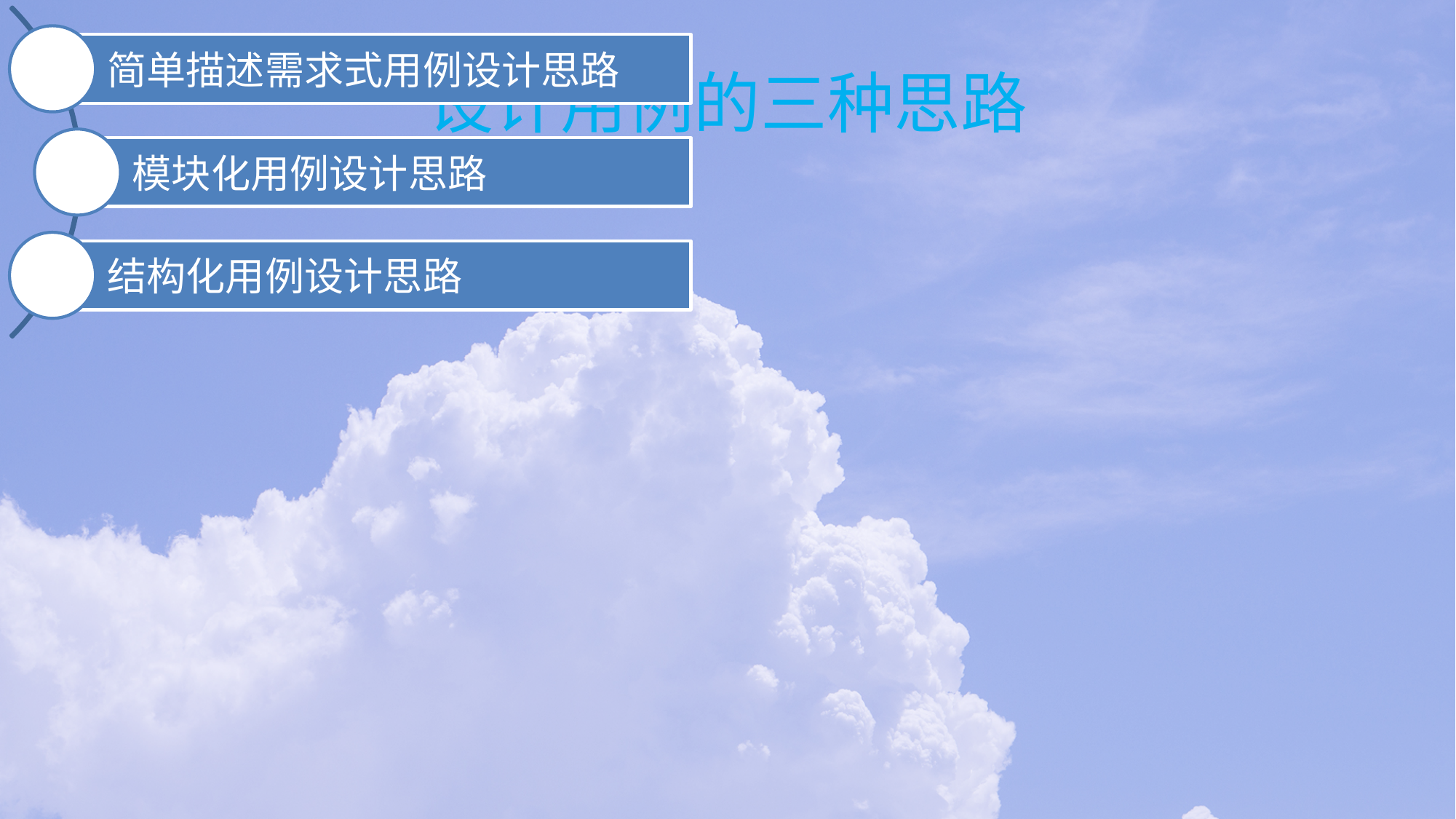

# 设计用例的三种思路
简单描述需求式用例设计思路
模块化用例设计思路
结构化用例设计思路